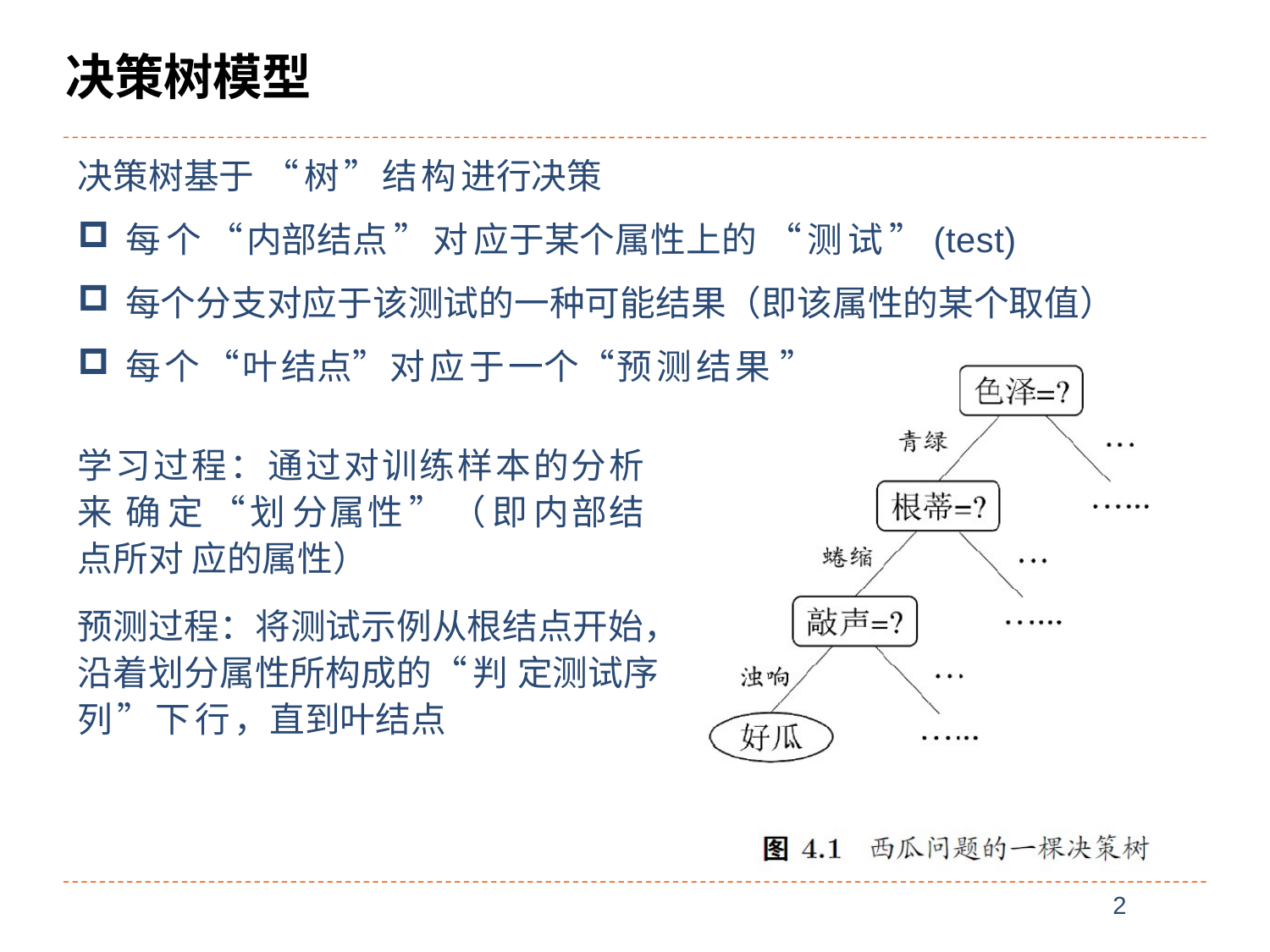

# 决策树模型
决策树基于“树”结构进行决策
每个“内部结点”对应于某个属性上的“测试”(test)
每个分支对应于该测试的一种可能结果（即该属性的某个取值）
每个“叶结点”对应于一个“预测结果”

学习过程：通过对训练样本的分析来 确定“划分属性”（即内部结点所对 应的属性）
预测过程：将测试示例从根结点开始， 沿着划分属性所构成的“判定测试序 列”下行，直到叶结点